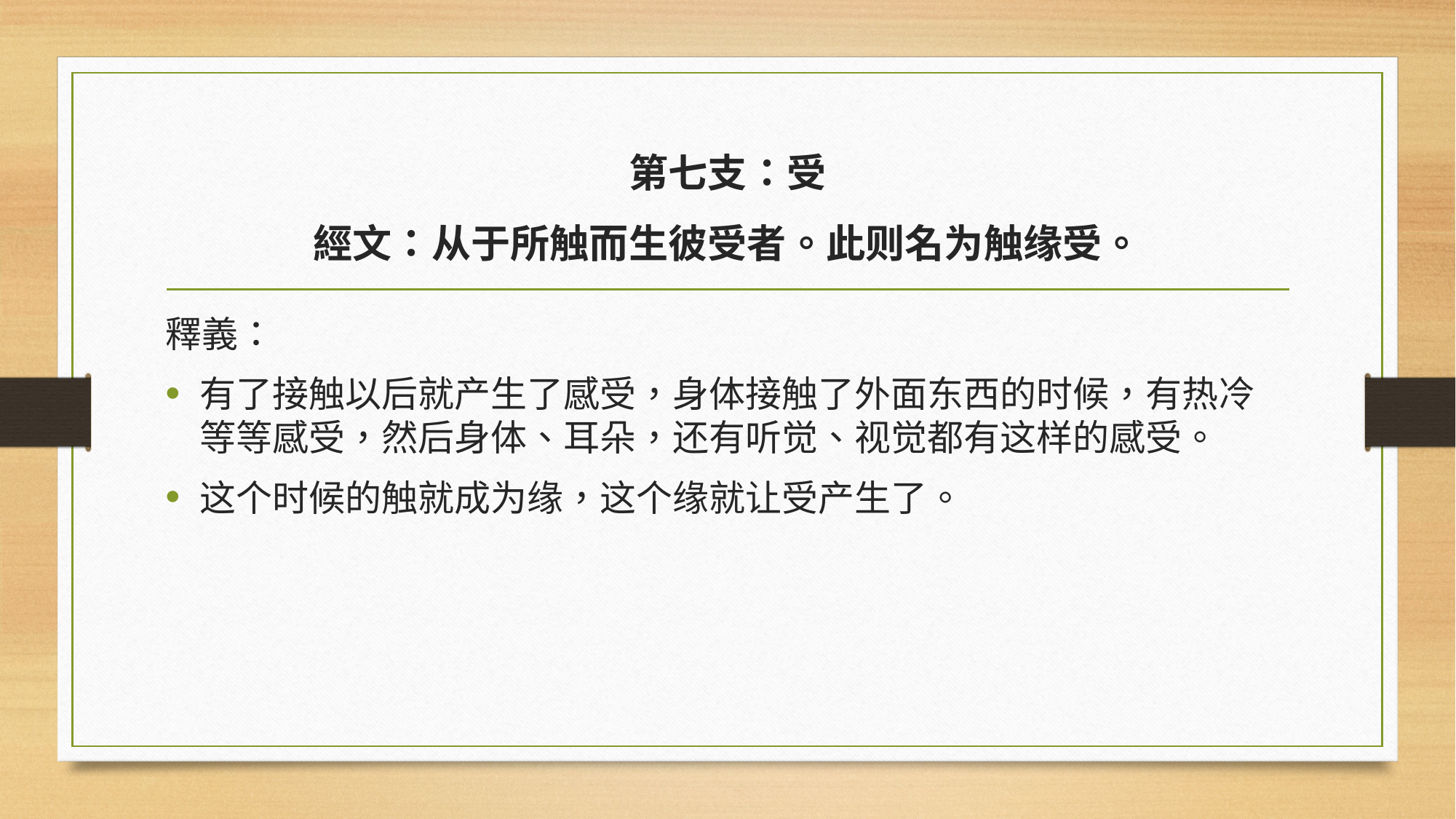

# 第七支：受 經文：从于所触而生彼受者。此则名为触缘受。
釋義：
有了接触以后就产生了感受，身体接触了外面东西的时候，有热冷等等感受，然后身体、耳朵，还有听觉、视觉都有这样的感受。
这个时候的触就成为缘，这个缘就让受产生了。